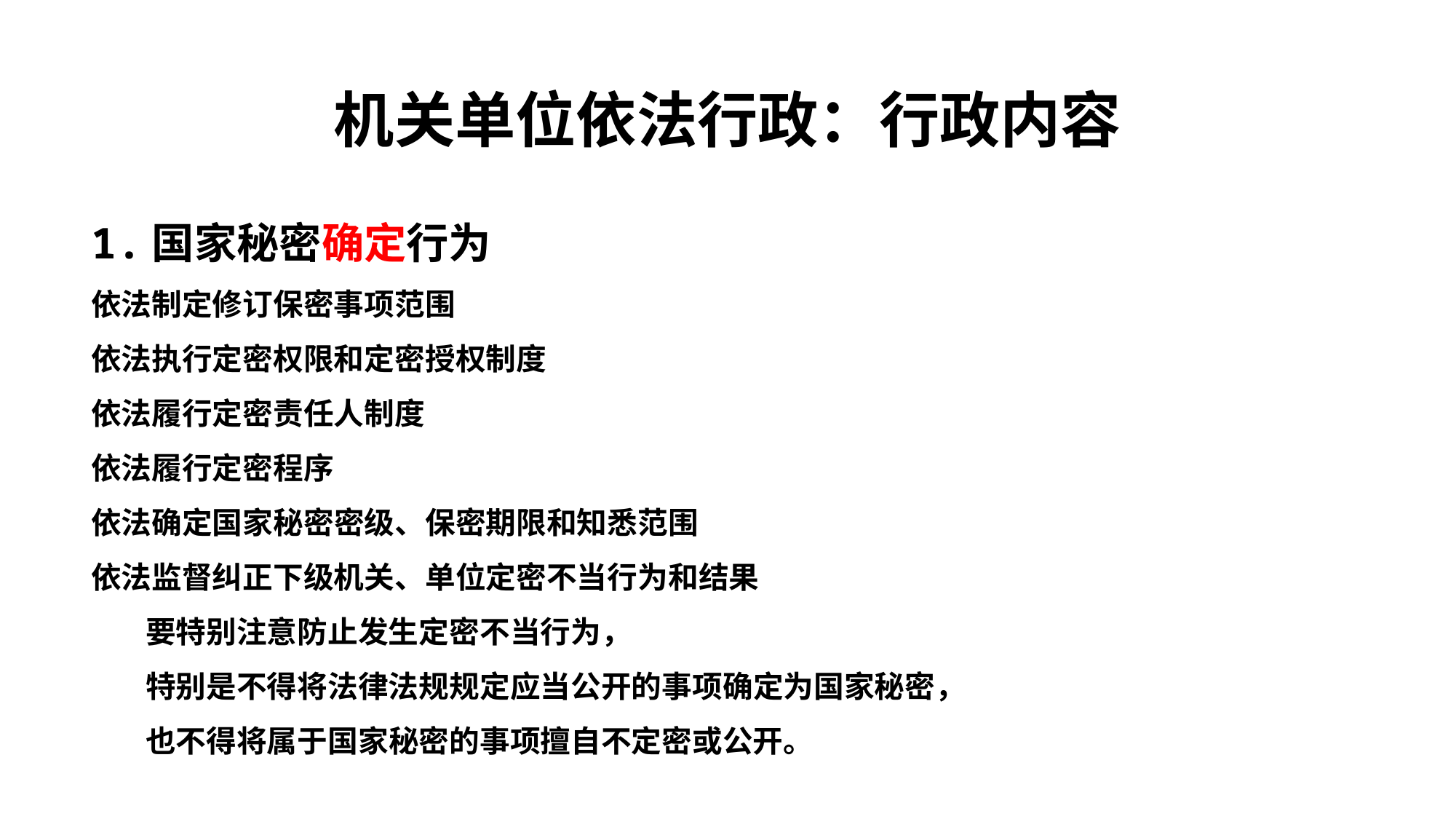

# 机关单位依法行政：行政内容
1.国家秘密确定行为
依法制定修订保密事项范围
依法执行定密权限和定密授权制度
依法履行定密责任人制度
依法履行定密程序
依法确定国家秘密密级、保密期限和知悉范围
依法监督纠正下级机关、单位定密不当行为和结果
要特别注意防止发生定密不当行为，
特别是不得将法律法规规定应当公开的事项确定为国家秘密，
也不得将属于国家秘密的事项擅自不定密或公开。